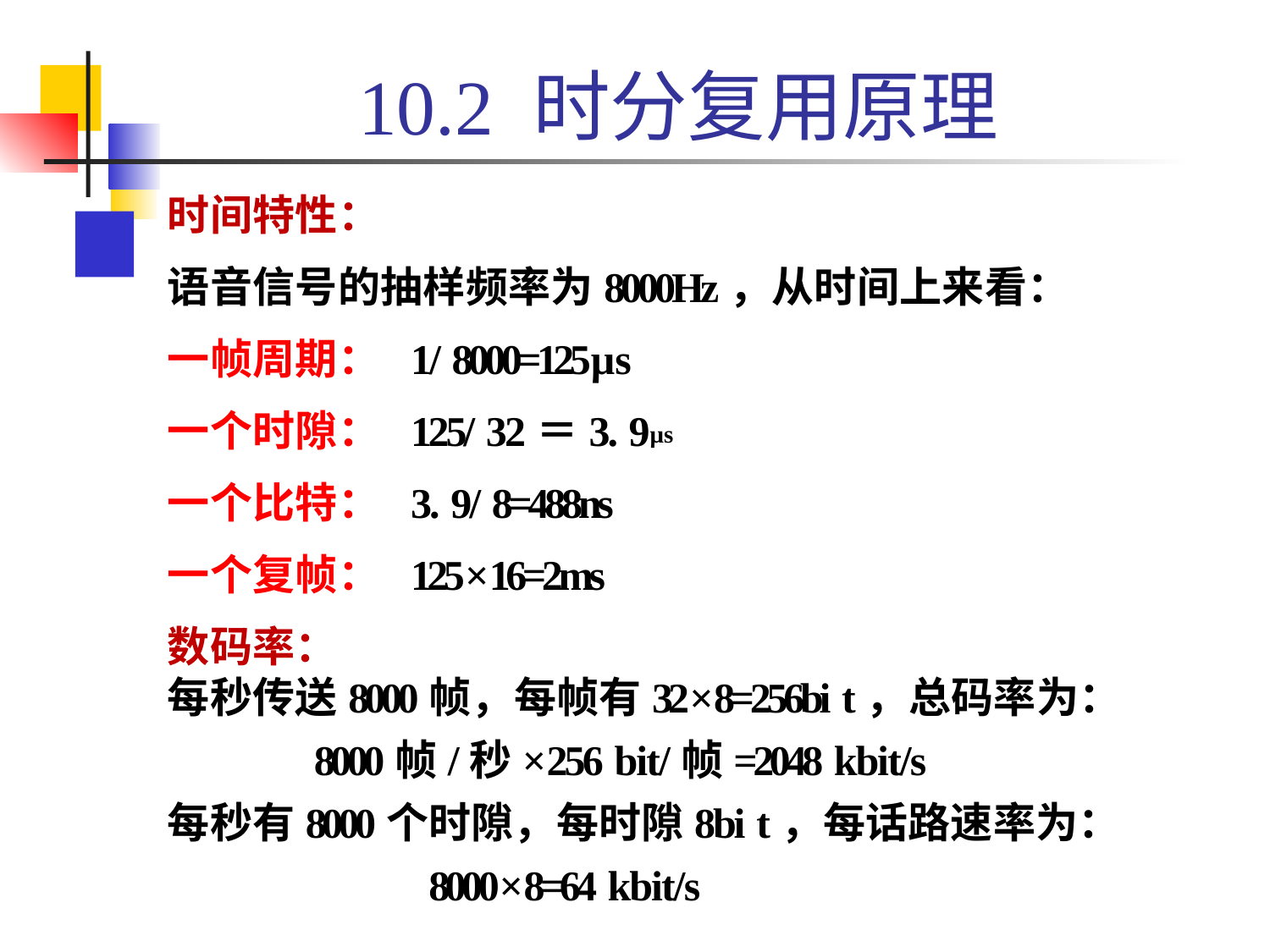

# 10.2 时分复用原理
时间特性：
语音信号的抽样频率为8000Hz，从时间上来看：
一帧周期： 1/ 8000=125μs
一个时隙： 125/ 32＝3. 9μs
一个比特： 3. 9/ 8=488ns
一个复帧： 125×16=2ms
数码率：
每秒传送8000帧，每帧有32×8=256bi t，总码率为：
8000帧/秒×256 bit/帧=2048 kbit/s
每秒有8000个时隙，每时隙8bi t，每话路速率为：
8000×8=64 kbit/s